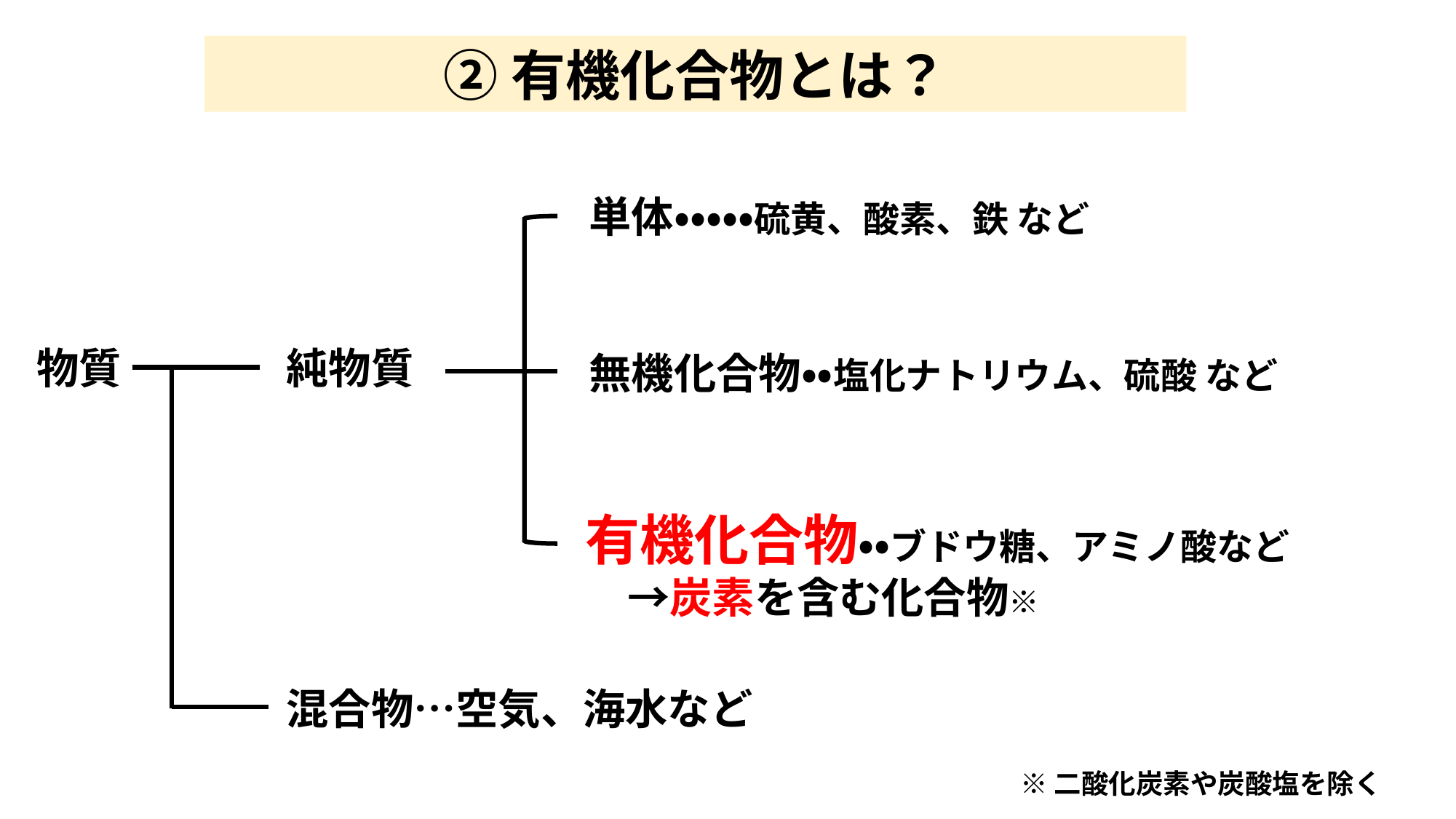

②有機化合物とは？
単体・・・・・硫黄、酸素、鉄 など

物質
純物質
無機化合物・・塩化ナトリウム、硫酸 など
有機化合物・・ブドウ糖、アミノ酸など
　→炭素を含む化合物※

混合物…空気、海水など
※二酸化炭素や炭酸塩を除く